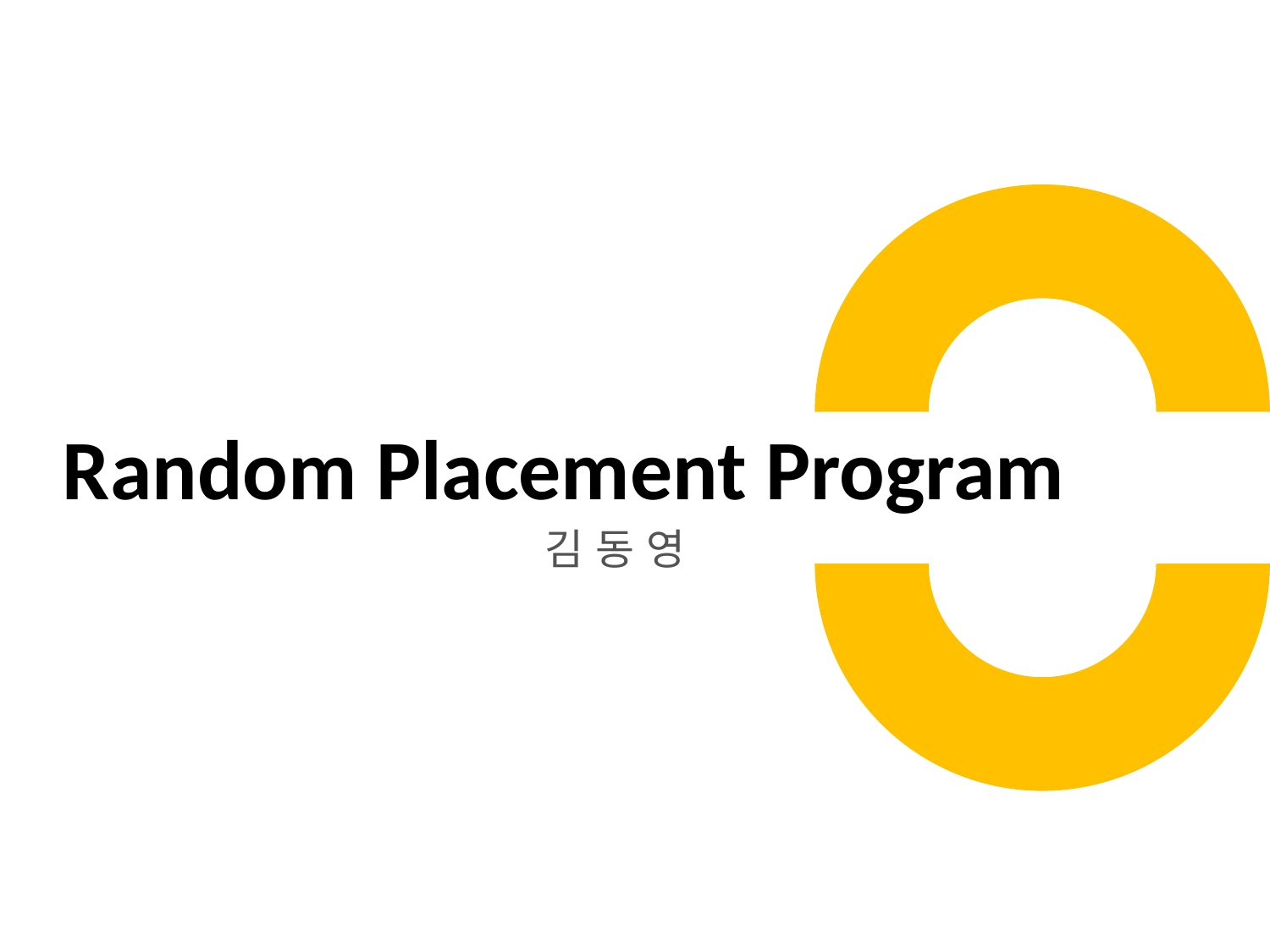

# Random Placement Program
김 동 영